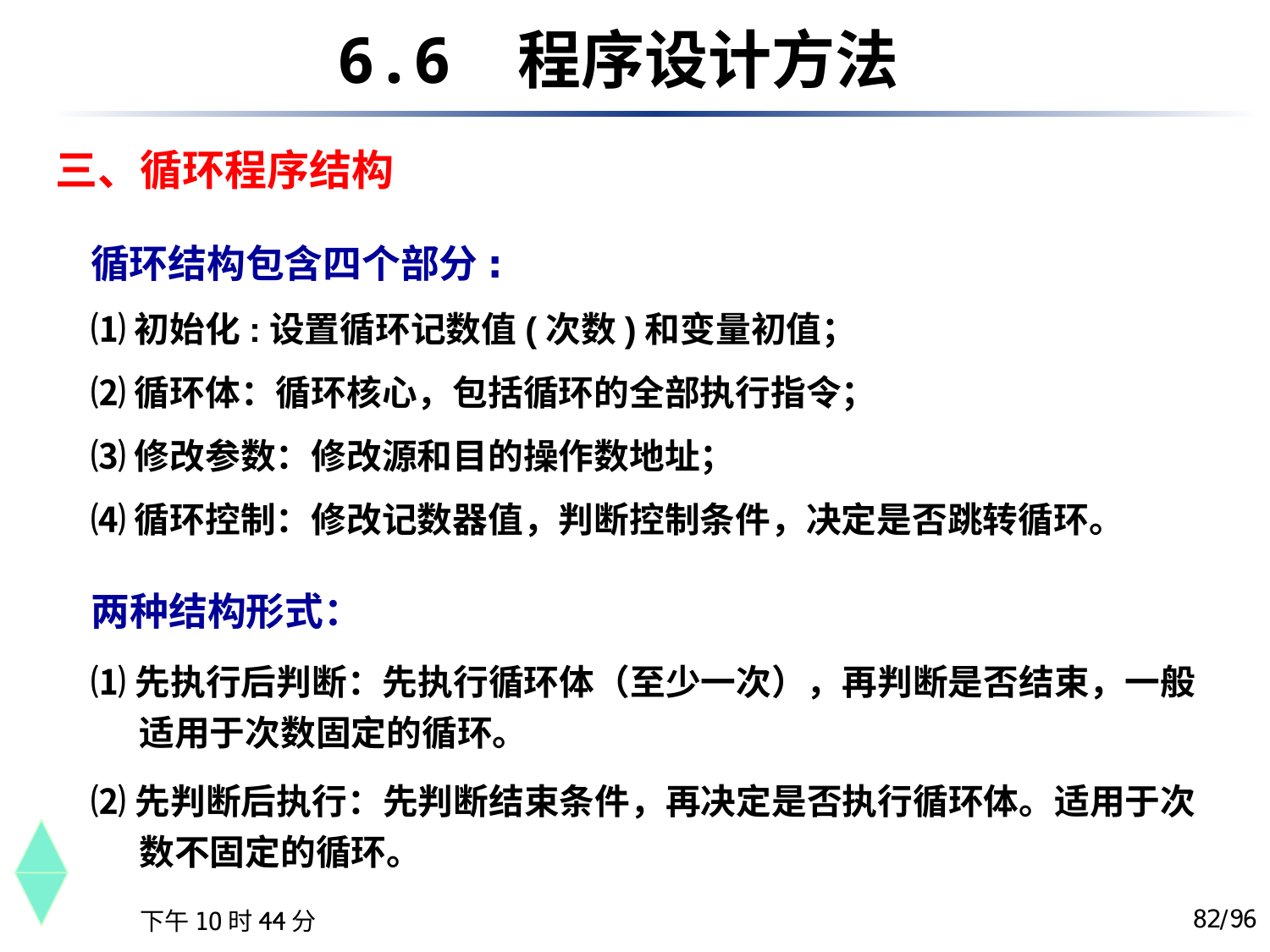

6.6	 程序设计方法
三、循环程序结构
循环结构包含四个部分:
⑴初始化:设置循环记数值(次数)和变量初值；
⑵循环体：循环核心，包括循环的全部执行指令；
⑶修改参数：修改源和目的操作数地址；
⑷循环控制：修改记数器值，判断控制条件，决定是否跳转循环。
两种结构形式：
⑴先执行后判断：先执行循环体（至少一次），再判断是否结束，一般适用于次数固定的循环。
⑵先判断后执行：先判断结束条件，再决定是否执行循环体。适用于次数不固定的循环。
82/96
下午10时44分